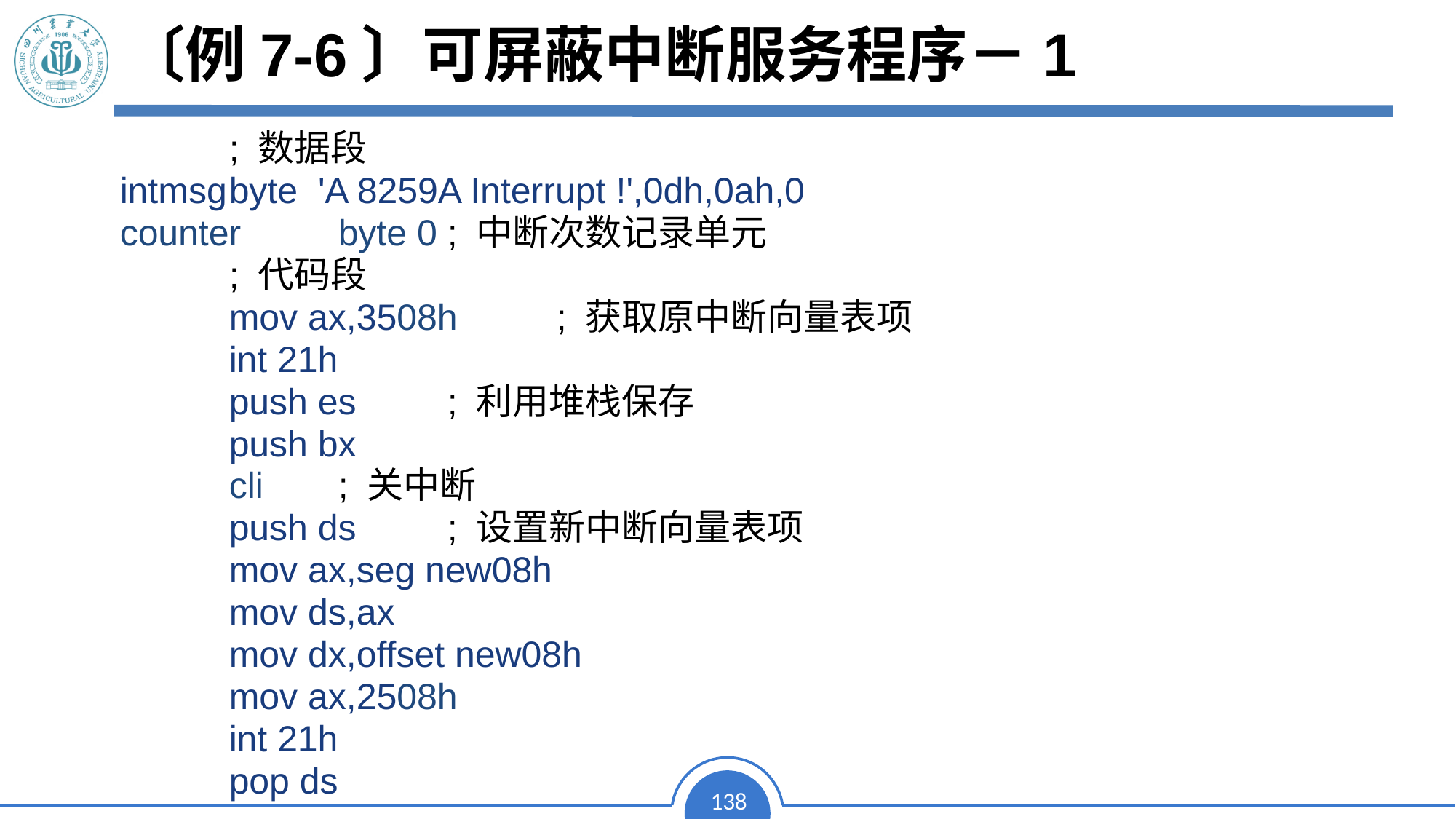

# 〔例7-6〕可屏蔽中断服务程序－1
	; 数据段
intmsg	byte  'A 8259A Interrupt !',0dh,0ah,0
counter	byte 0	; 中断次数记录单元
	; 代码段
	mov ax,3508h	; 获取原中断向量表项
	int 21h
	push es	; 利用堆栈保存
	push bx
	cli	; 关中断
	push ds	; 设置新中断向量表项
	mov ax,seg new08h
	mov ds,ax
	mov dx,offset new08h
	mov ax,2508h
	int 21h
	pop ds